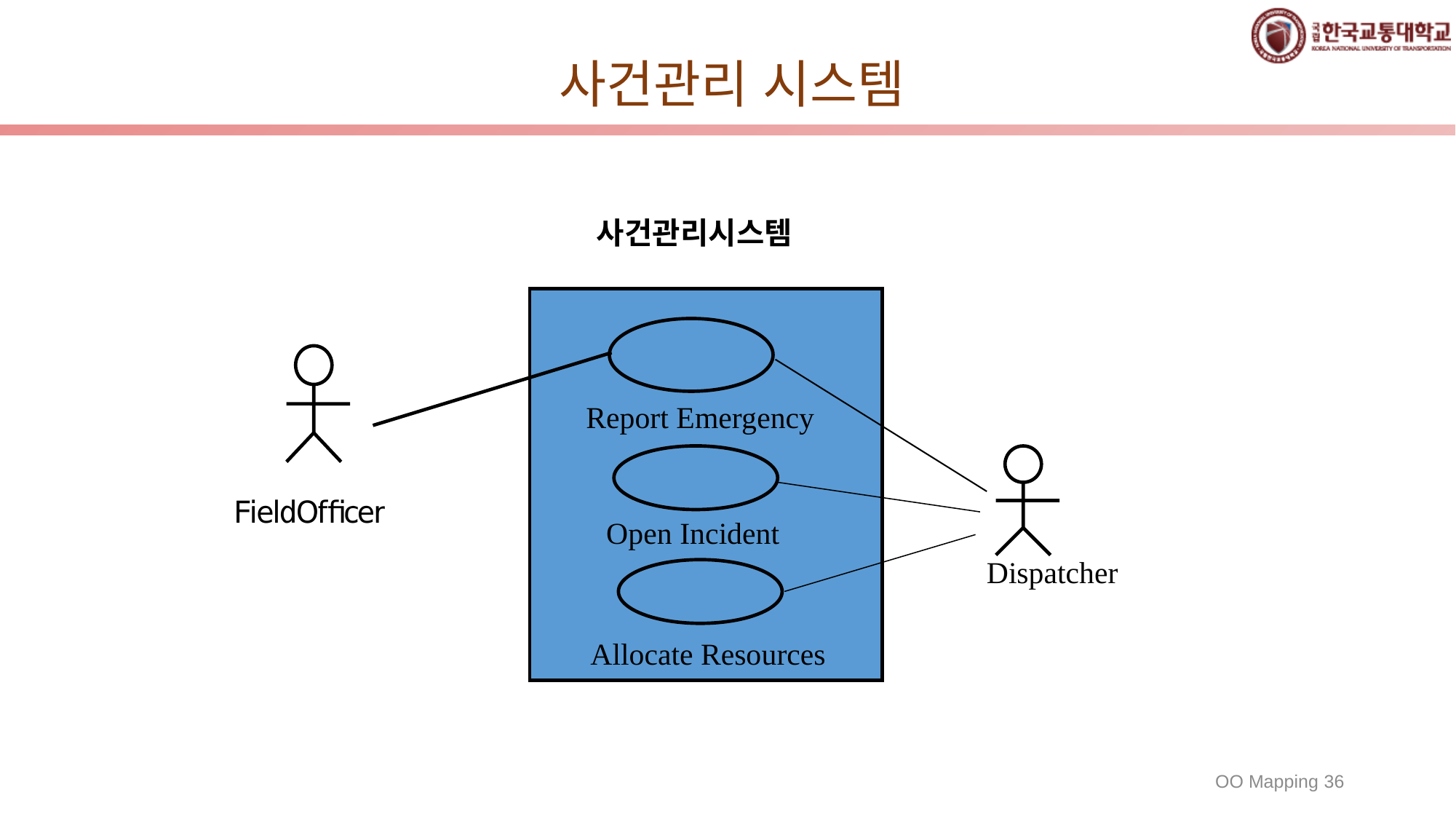

# 사건관리 시스템
사건관리시스템

Report Emergency

FieldOfficer
Open Incident

Dispatcher

Allocate Resources
36